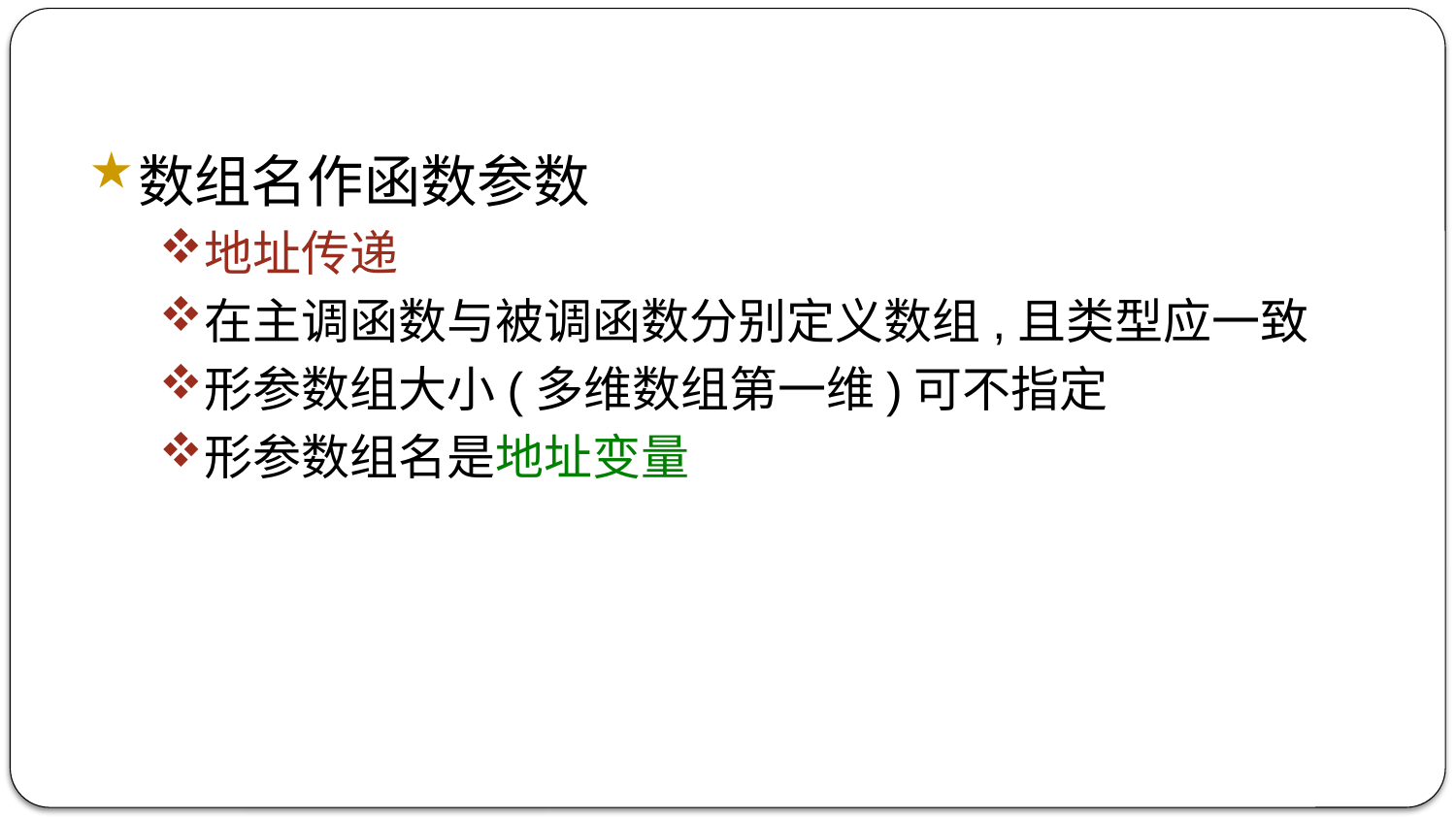

数组名作函数参数
地址传递
在主调函数与被调函数分别定义数组,且类型应一致
形参数组大小(多维数组第一维)可不指定
形参数组名是地址变量